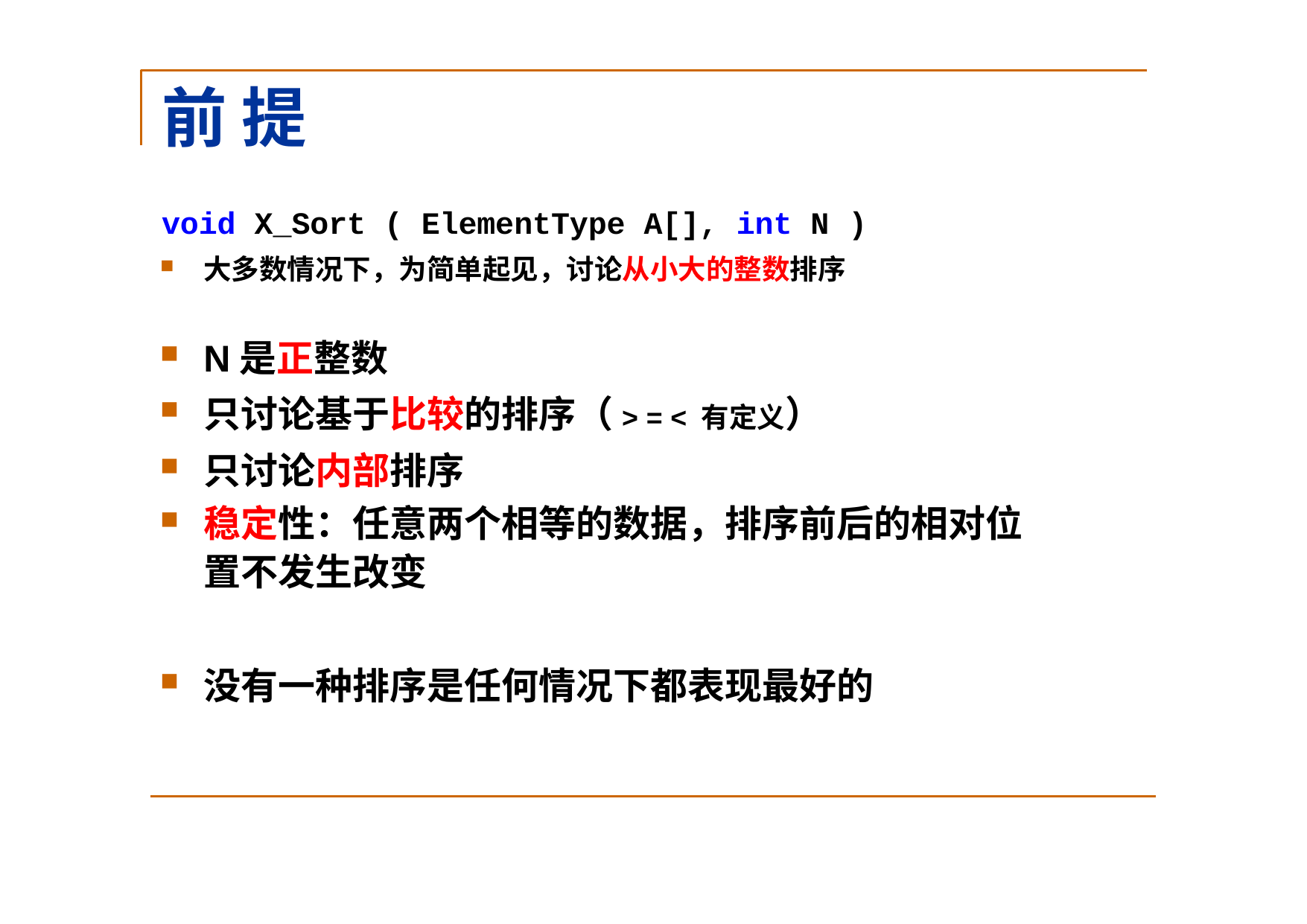

# 前 提
void X_Sort ( ElementType A[], int N )
大多数情况下，为简单起见，讨论从小大的整数排序

N是正整数
只讨论基于比较的排序（> = < 有定义）
只讨论内部排序
稳定性：任意两个相等的数据，排序前后的相对位置不发生改变

没有一种排序是任何情况下都表现最好的